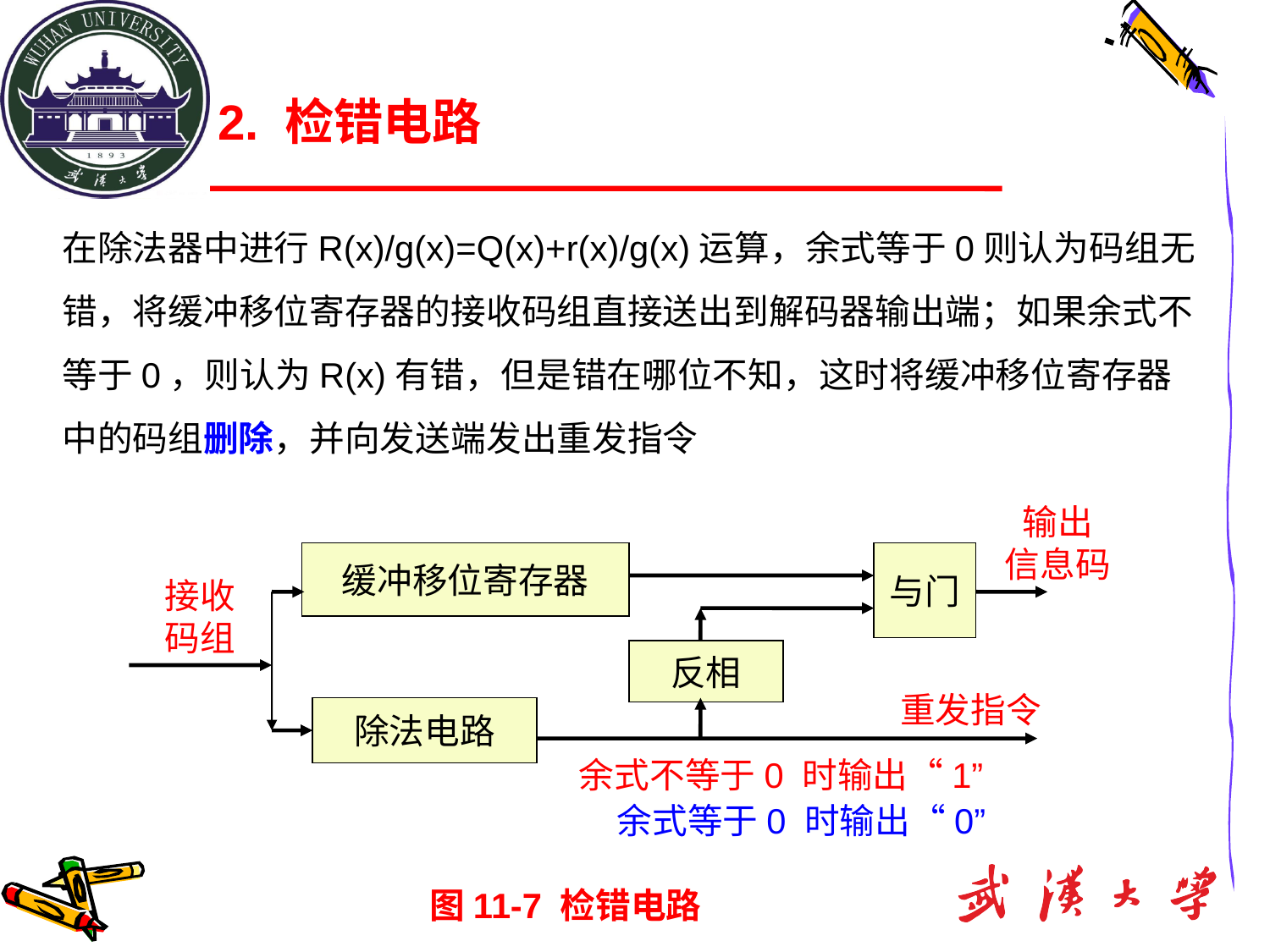

# 2. 检错电路
在除法器中进行R(x)/g(x)=Q(x)+r(x)/g(x)运算，余式等于0则认为码组无错，将缓冲移位寄存器的接收码组直接送出到解码器输出端；如果余式不等于0，则认为R(x)有错，但是错在哪位不知，这时将缓冲移位寄存器中的码组删除，并向发送端发出重发指令
输出
信息码
缓冲移位寄存器
与门
接收
码组

反相

重发指令
除法电路

余式不等于0 时输出“1”
    余式等于0 时输出“0”
图11-7 检错电路